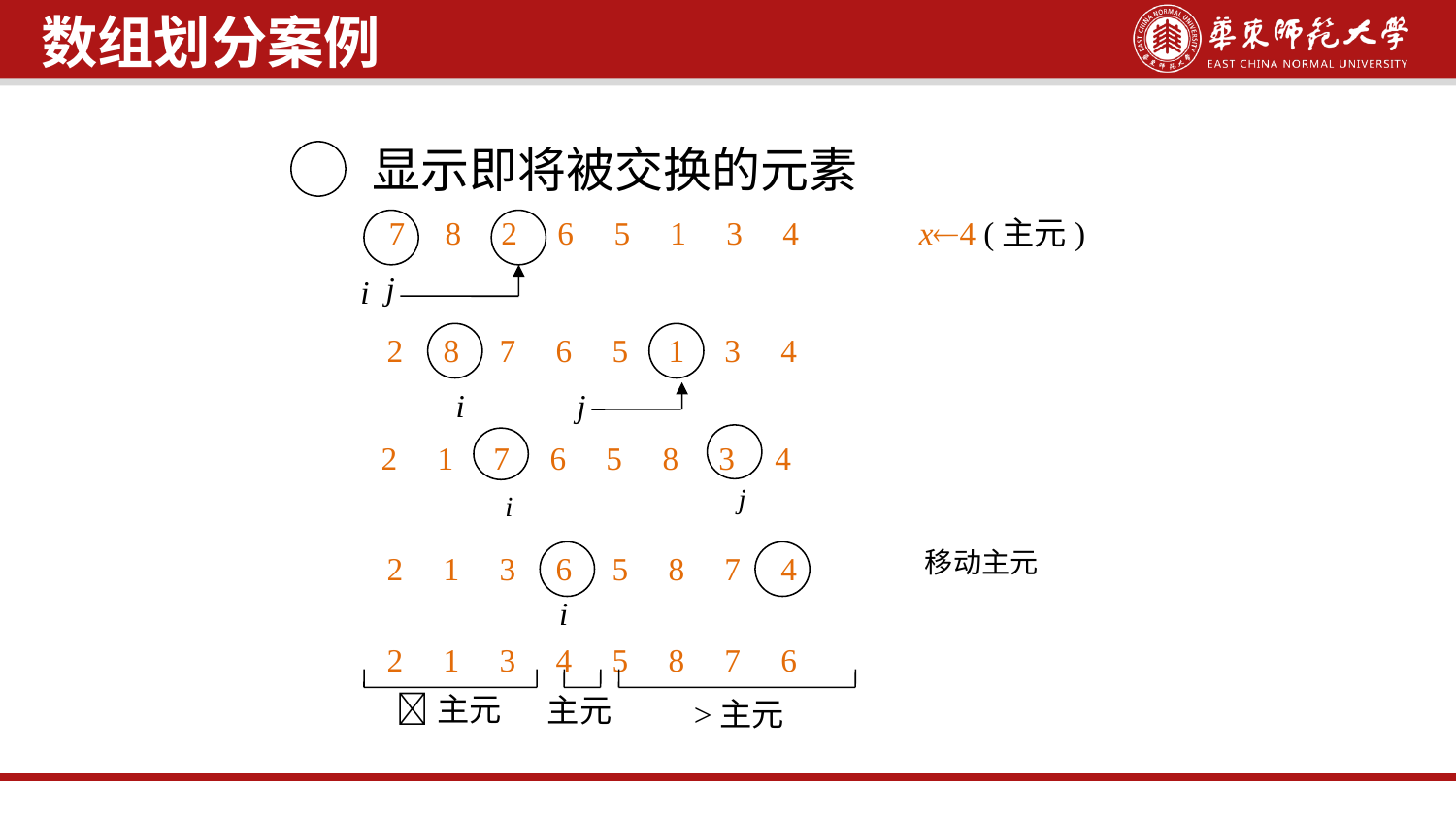

数组划分案例
显示即将被交换的元素

x←4 (主元)
7     8     2     6     5     1     3     4

j
i

2     8     7     6     5     1     3     4

i
j

2     1     7     6     5     8     3     4
j
i
移动主元
2     1     3     6     5     8     7     4

i
2     1     3     4     5     8     7     6

≤主元
主元

>主元